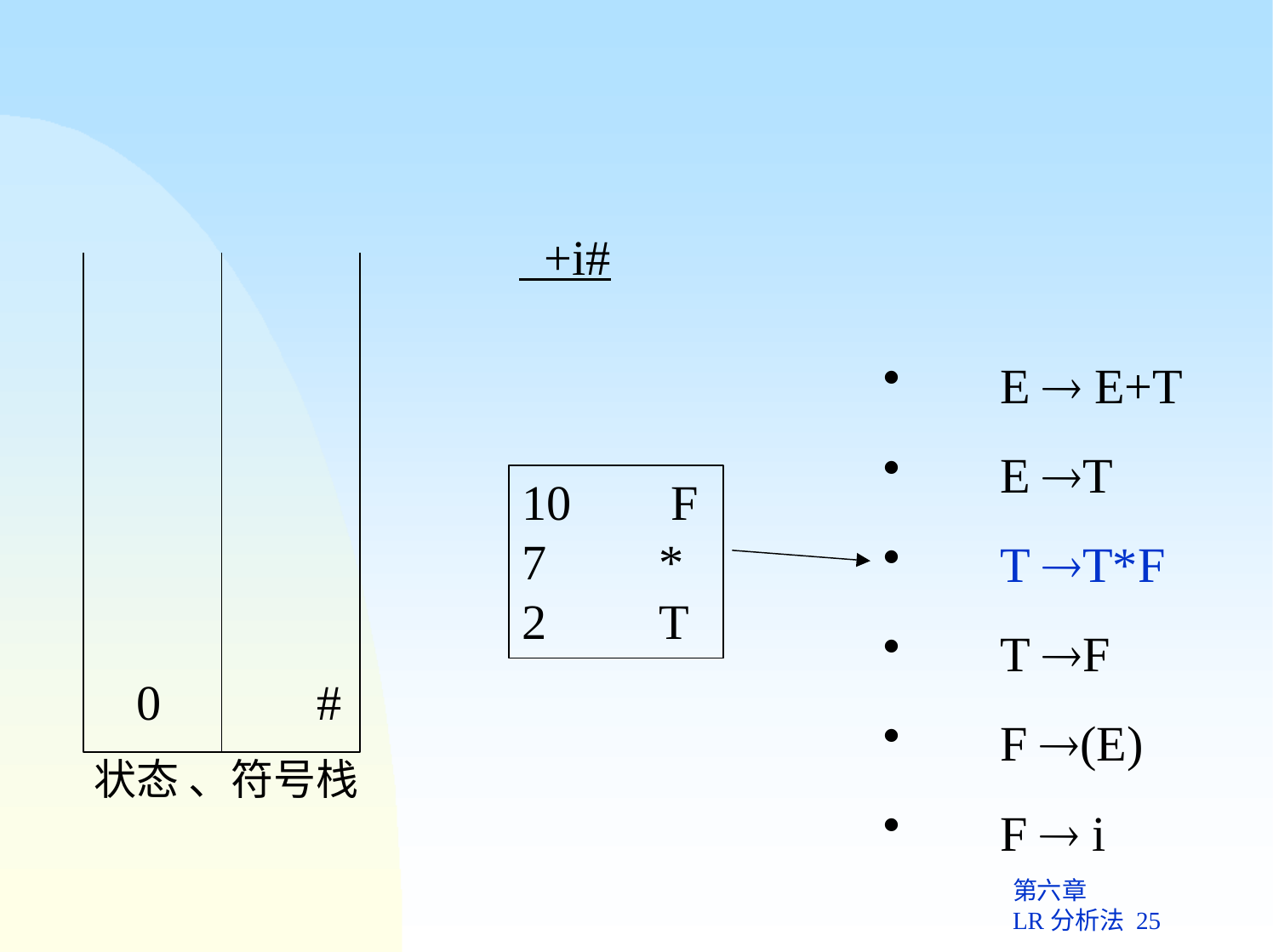

# +i#

E → E+T
E →T
T →T*F
T →F
F →(E)
F → i
第六章	LR分析法 25

10
7
2
F
*

T
0	#
状态 、符号栈